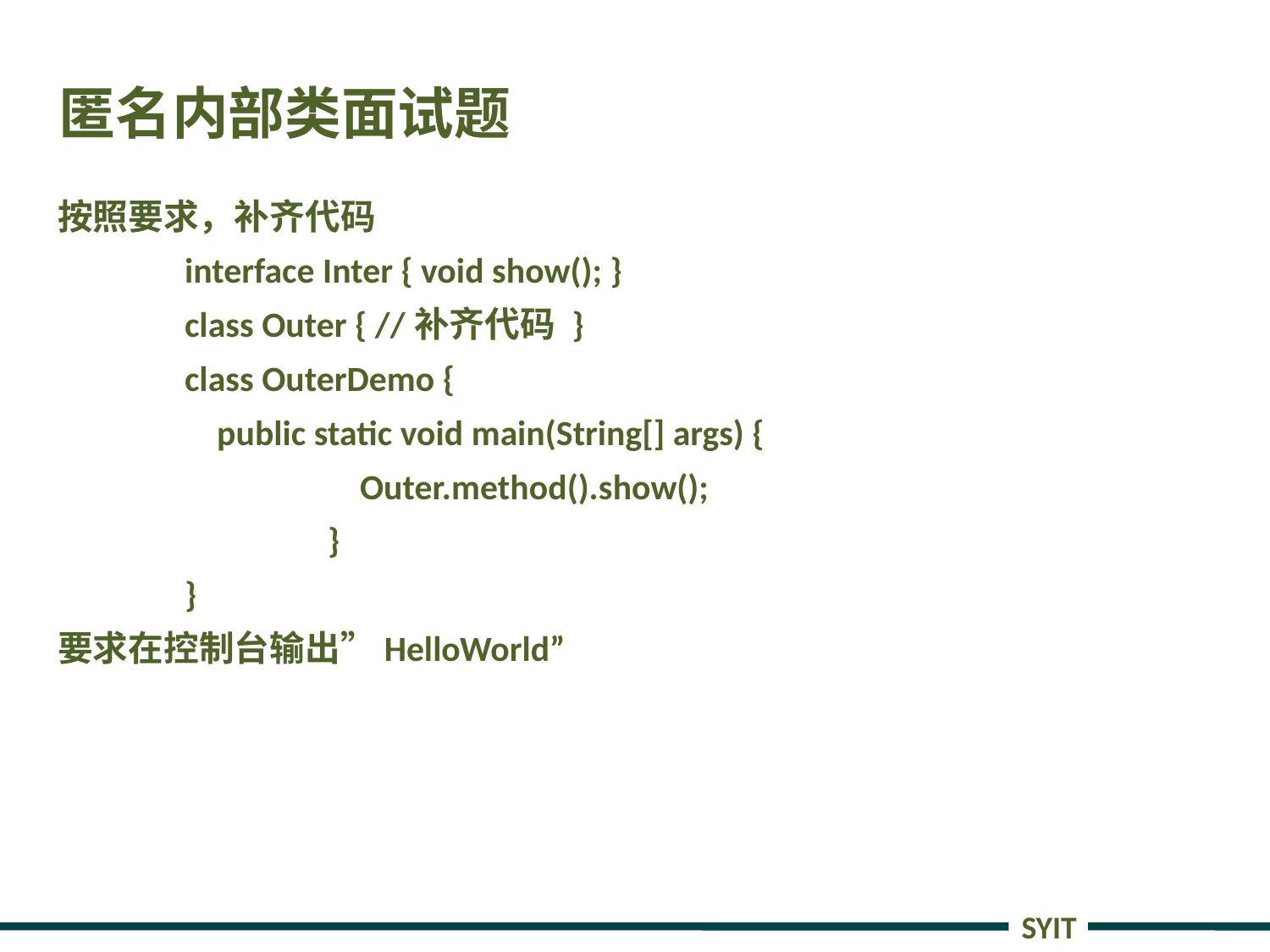

# 匿名内部类面试题
按照要求，补齐代码
	interface Inter { void show(); }
	class Outer { //补齐代码 }
	class OuterDemo {
	    public static void main(String[] args) {
		      Outer.method().show();
		  }
	}
要求在控制台输出”HelloWorld”
SYIT